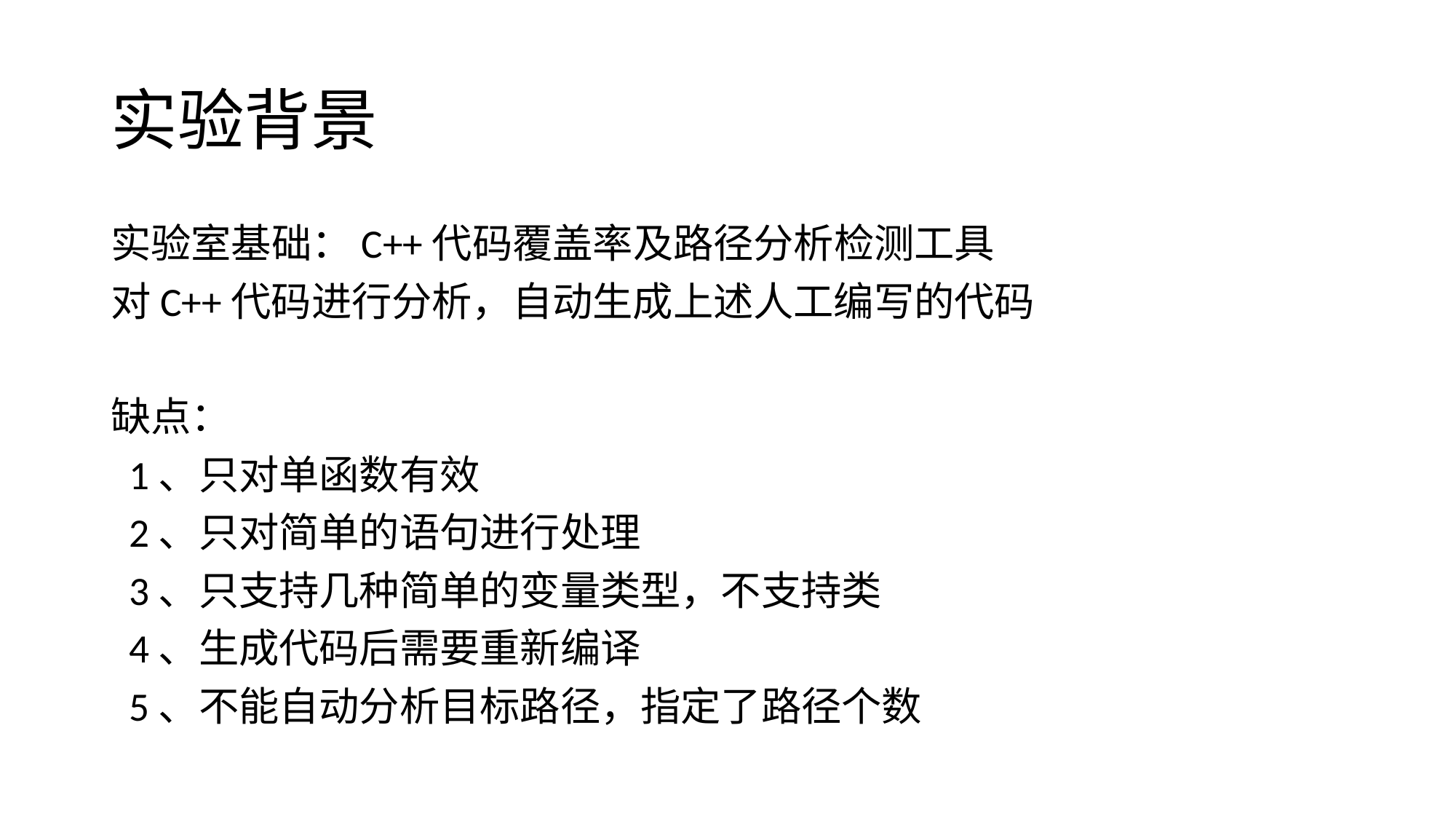

# 实验背景
实验室基础：C++代码覆盖率及路径分析检测工具
对C++代码进行分析，自动生成上述人工编写的代码

缺点：
  1、只对单函数有效
  2、只对简单的语句进行处理
  3、只支持几种简单的变量类型，不支持类
  4、生成代码后需要重新编译
  5、不能自动分析目标路径，指定了路径个数